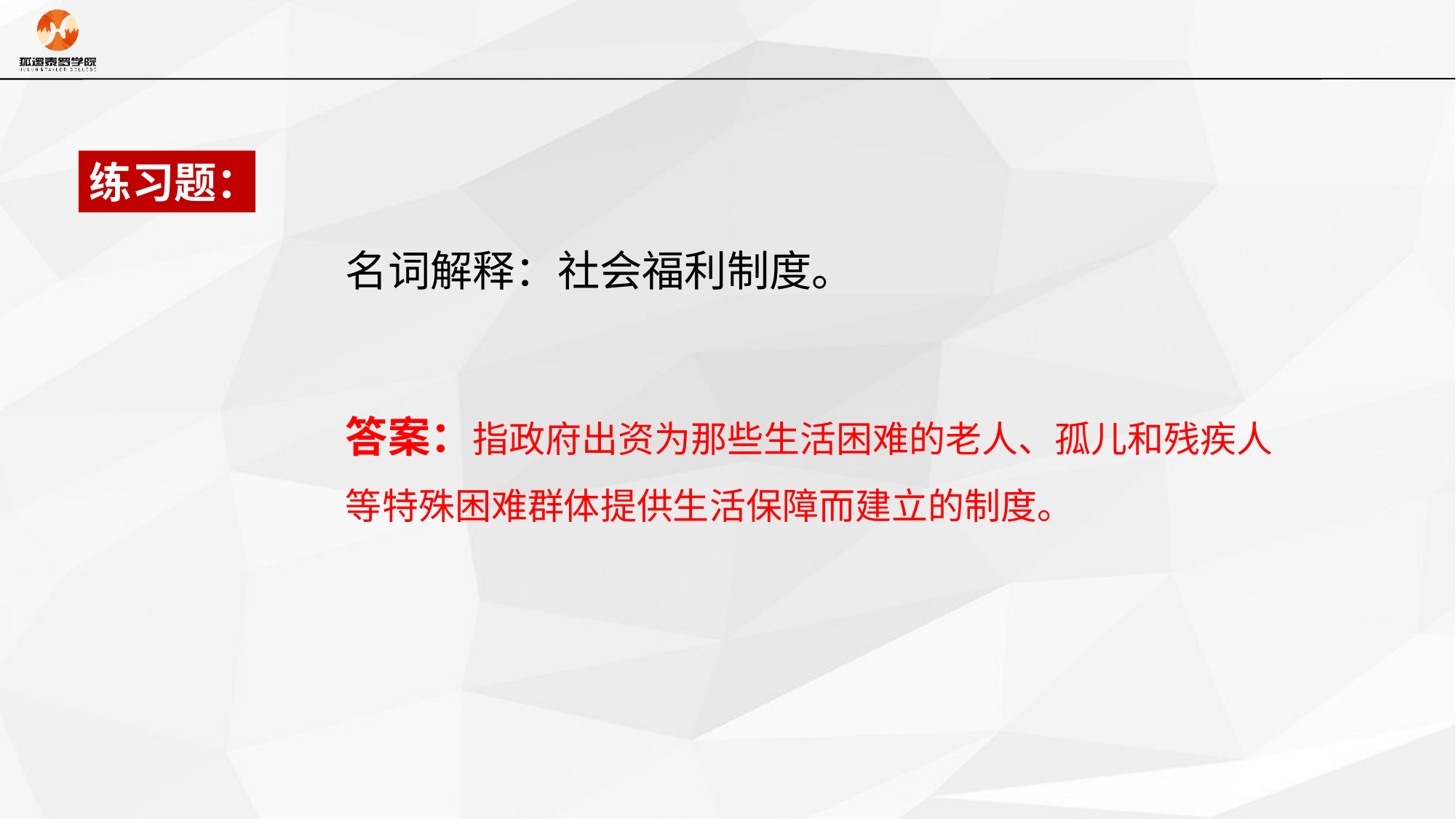

练习题：
名词解释：社会福利制度。
答案：指政府出资为那些生活困难的老人、孤儿和残疾人等特殊困难群体提供生活保障而建立的制度。